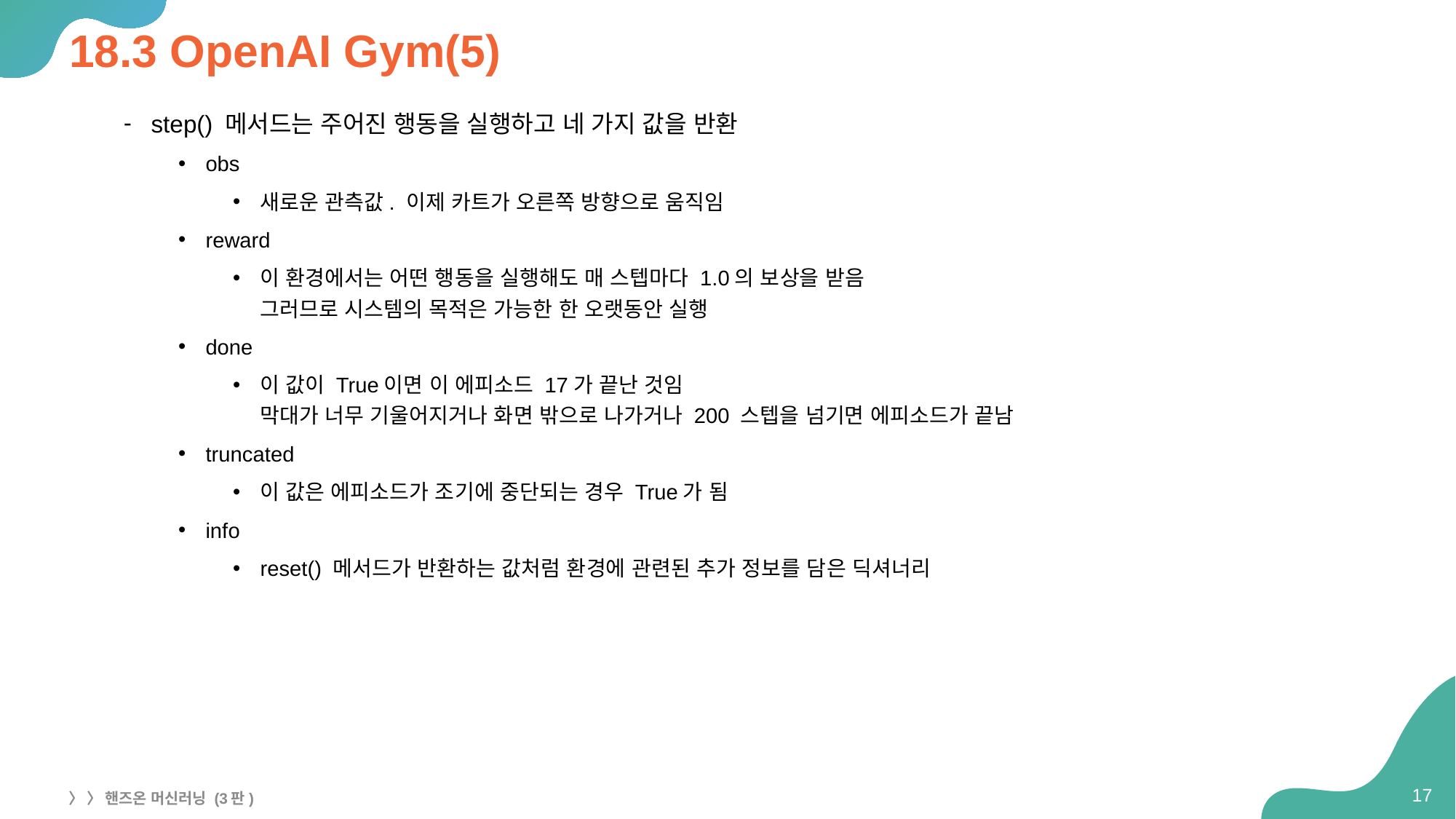

# 18.3 OpenAI Gym(5)
step() 메서드는 주어진 행동을 실행하고 네 가지 값을 반환
obs
새로운 관측값. 이제 카트가 오른쪽 방향으로 움직임
reward
이 환경에서는 어떤 행동을 실행해도 매 스텝마다 1.0의 보상을 받음
그러므로 시스템의 목적은 가능한 한 오랫동안 실행
done
이 값이 True이면 이 에피소드 17가 끝난 것임
막대가 너무 기울어지거나 화면 밖으로 나가거나 200 스텝을 넘기면 에피소드가 끝남
truncated
이 값은 에피소드가 조기에 중단되는 경우 True가 됨
info
reset() 메서드가 반환하는 값처럼 환경에 관련된 추가 정보를 담은 딕셔너리
17
〉 〉 핸즈온 머신러닝 (3판)